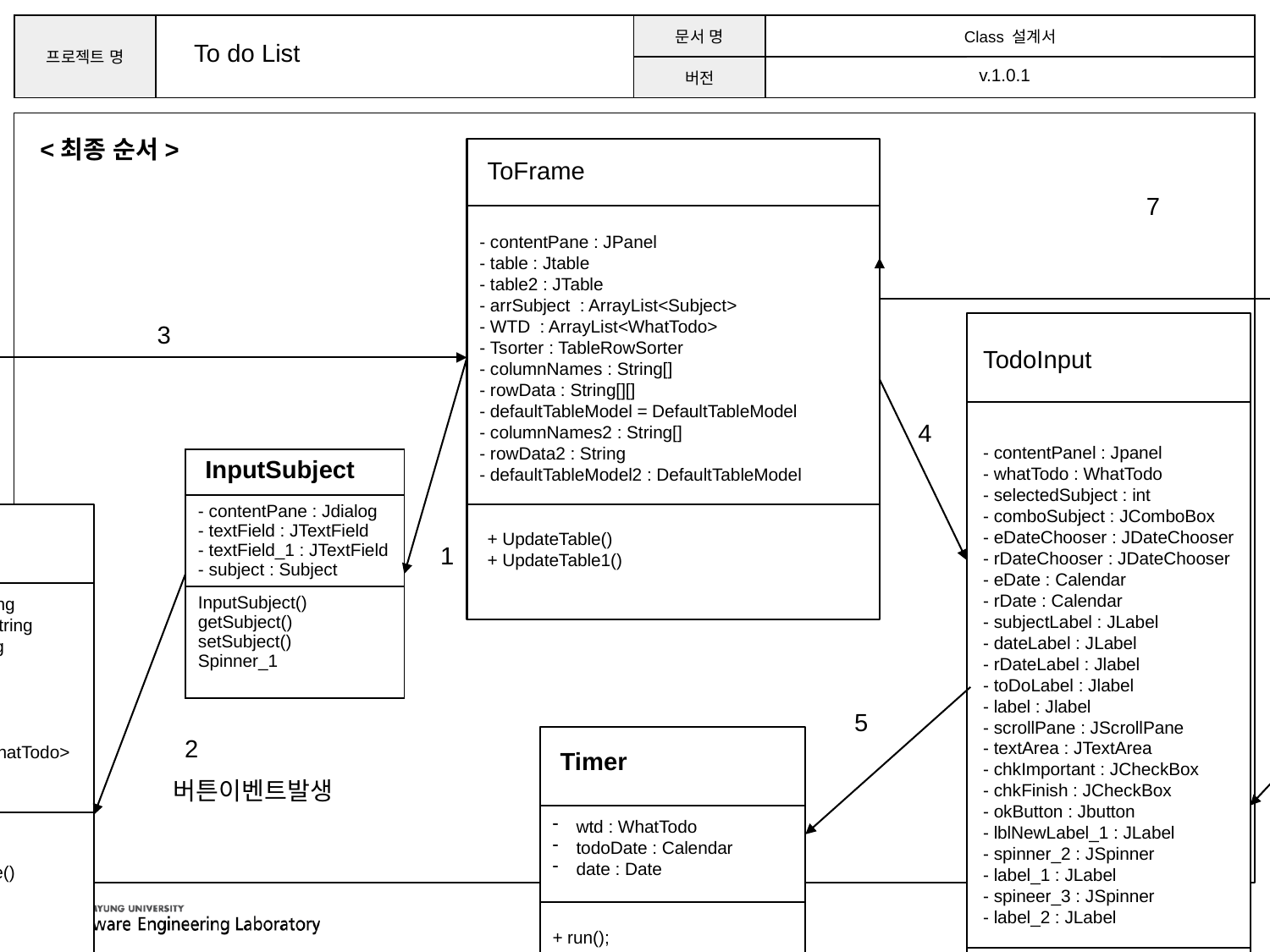

To do List
v.1.0.1
<최종 순서>

ToFrame
- contentPane : JPanel
- table : Jtable
- table2 : JTable
- arrSubject  : ArrayList<Subject>
- WTD  : ArrayList<WhatTodo>
- Tsorter : TableRowSorter
- columnNames : String[]
- rowData : String[][]
- defaultTableModel = DefaultTableModel
- columnNames2 : String[]
- rowData2 : String
- defaultTableModel2 : DefaultTableModel
+ UpdateTable()
+ UpdateTable1()
7
3

TodoInput
- contentPanel : Jpanel
- whatTodo : WhatTodo
- selectedSubject : int
- comboSubject : JComboBox
- eDateChooser : JDateChooser
- rDateChooser : JDateChooser
- eDate : Calendar
- rDate : Calendar
- subjectLabel : JLabel
- dateLabel : JLabel
- rDateLabel : Jlabel
- toDoLabel : Jlabel
- label : Jlabel
- scrollPane : JScrollPane
- textArea : JTextArea
- chkImportant : JCheckBox
- chkFinish : JCheckBox
- okButton : Jbutton
- lblNewLabel_1 : JLabel
- spinner_2 : JSpinner
- label_1 : JLabel
- spineer_3 : JSpinner
- label_2 : JLabel
+ setWhatTodo()
+ getSelectedSubject()
+ setSelectedSubject()
+ getContentPanel()
+ getComboSubject()
+ setComboSubject()
+ getsDateChooser()
+ setsDateChooser()
+ geteDateChooser()
+ seteDateChooser()
+ getrDateChooser()
+ setrDateChooser()
+ getTextArea()
+ setTextArea()
+ getChkImportant()
+ setChkImportant()
+ getChkFinish()
+ setChkFinish()
+ geteDate()
+ seteDate()
+ getrDate()
+ setrDate()
| WhatTodo |
| --- |
| - sName : String - sCalendar : Calendar - eCalendar : Calendar - rCalendar : Calendar - success : boolean - important : boolean - content : String - rowData : String[] |
| + getsName() + setsName() + setRowData() + getsCalendar() + setsCalendar() + geteCalendar() + seteCalendar() + getrCalendar() + setrCalendar() + isSuccess() + setSuccess() + isImportant() + setImportant() + getContent() + setContent() + getRowData() + setRowdata() |
4
| iInputSubject |
| --- |
| - contentPane : Jdialog - textField : JTextField - textField\_1 : JTextField - subject : Subject |
| InputSubject() getSubject() setSubject() Spinner\_1 |

Subject
- subjectName : String
- professorName : String
- dayOfWeek : String
- sHour : int
- eHour : int
- year : int
- Semester : int
- WTD: ArrayList<WhatTodo>
- rowData: String[]
+ getSubjectName()
+ setSubjectName()
+ setProfessorName()
+ getDayOfWeek()
+ setDayOfWeek()
+ getsHour()
+ setsHour()
+ geteHour()
+ seteHour()
+ getWTD()
+ setWTD()
+ getRowData()
+ setRowData()
1
6
5
2

Timer
wtd : WhatTodo
todoDate : Calendar
date : Date
+ run();
버튼이벤트발생
팀 명